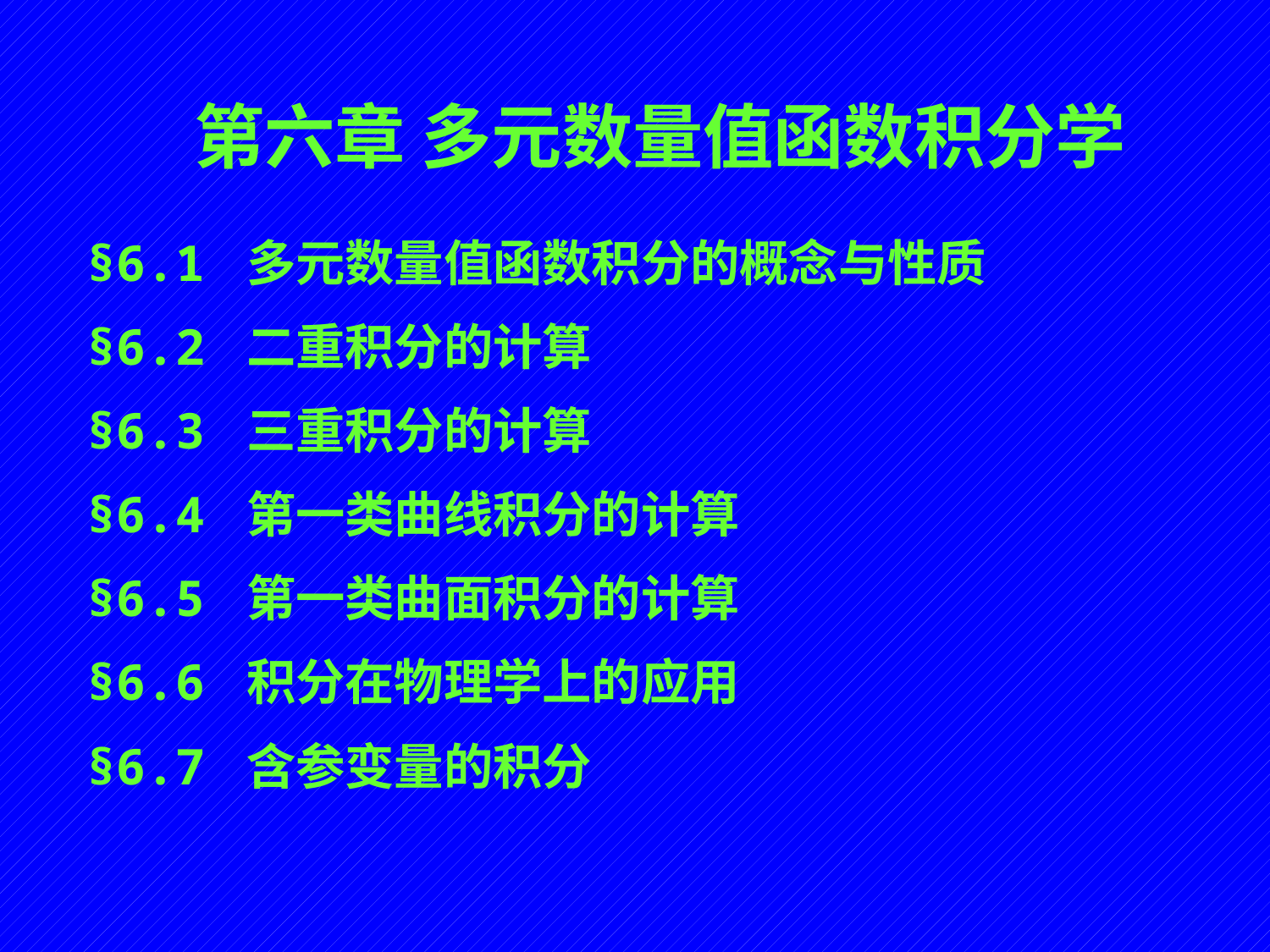

第六章 多元数量值函数积分学
§6.1 多元数量值函数积分的概念与性质
§6.2 二重积分的计算
§6.3 三重积分的计算
§6.4 第一类曲线积分的计算
§6.5 第一类曲面积分的计算
§6.6 积分在物理学上的应用
§6.7 含参变量的积分